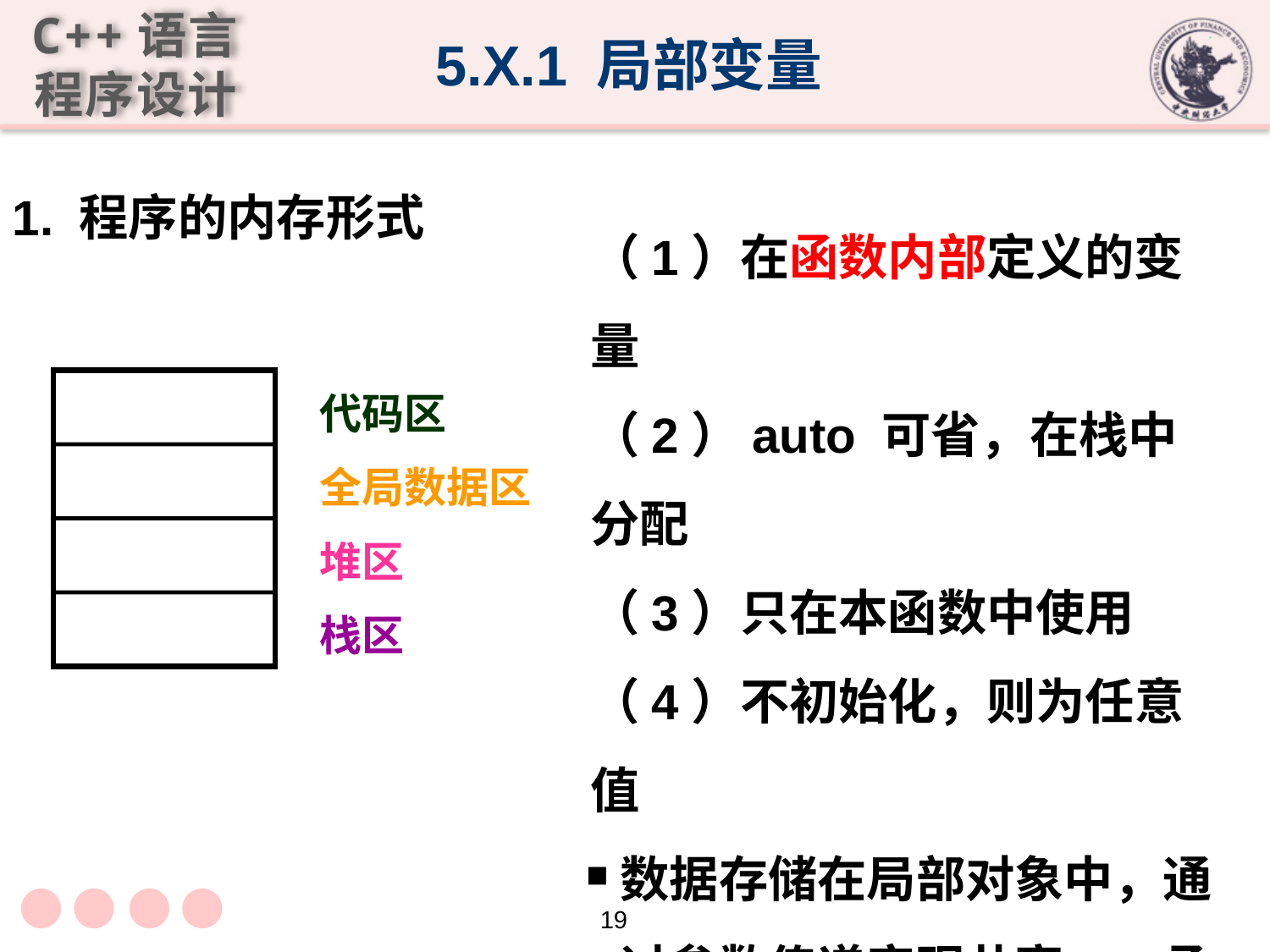

5.X.1 局部变量
1. 程序的内存形式
（1）在函数内部定义的变量
（2）auto 可省，在栈中分配
（3）只在本函数中使用
（4）不初始化，则为任意值
数据存储在局部对象中，通过参数传递实现共享——函数间的参数传递。

代码区
全局数据区
堆区
栈区
19